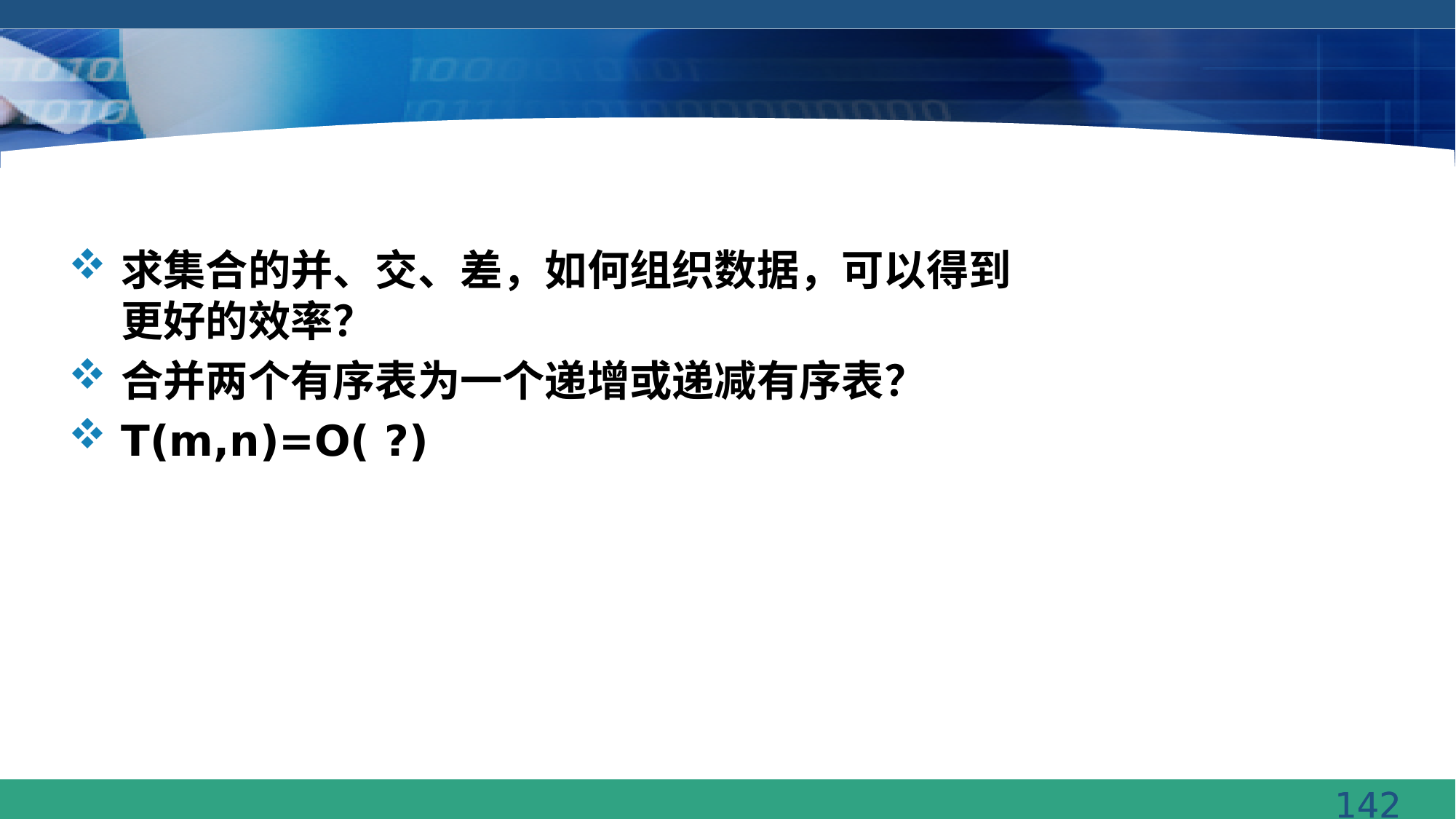

#
求集合的并、交、差，如何组织数据，可以得到更好的效率？
合并两个有序表为一个递增或递减有序表？
T(m,n)=O( ?)